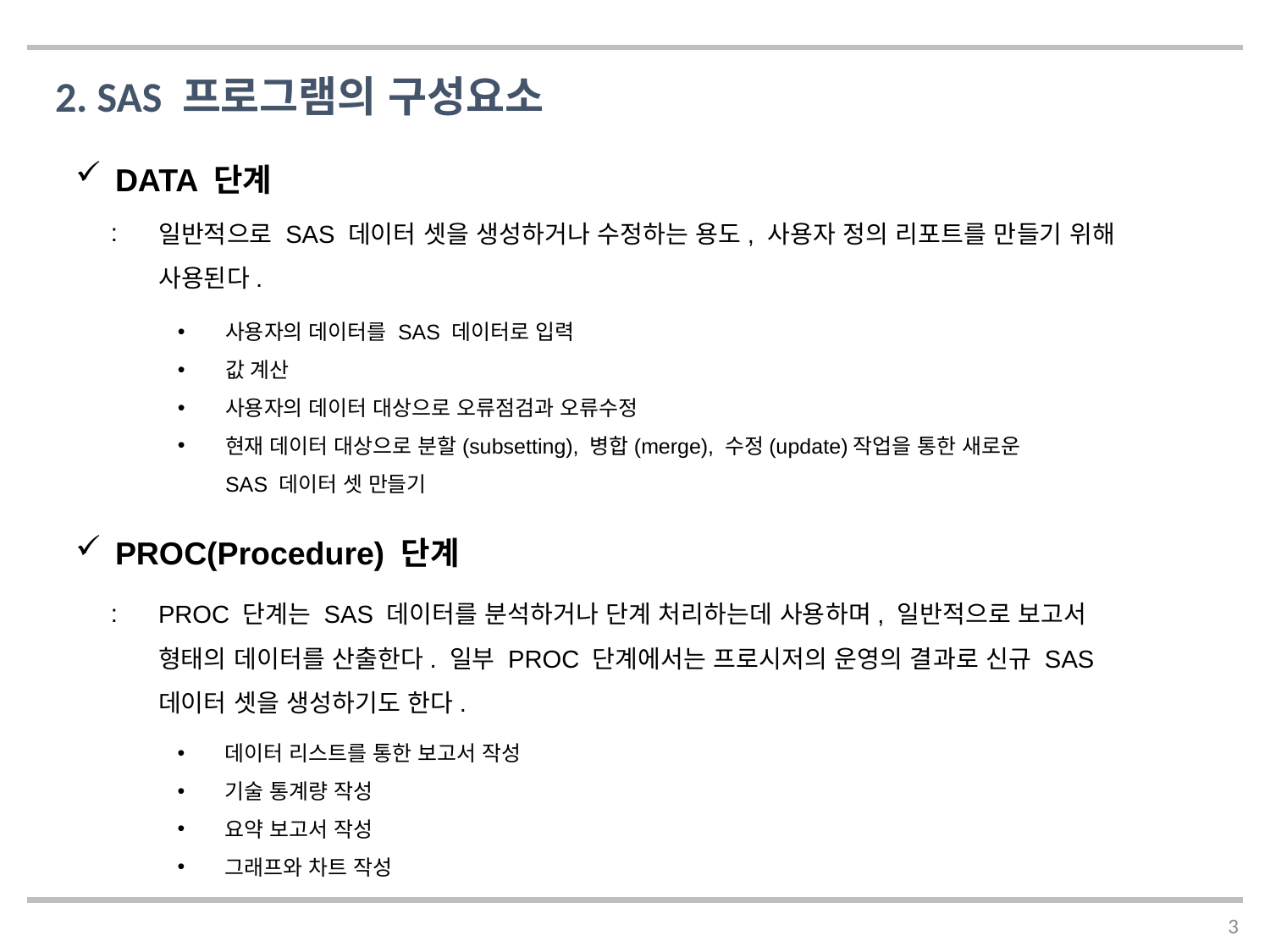

2. SAS 프로그램의 구성요소
DATA 단계
일반적으로 SAS 데이터 셋을 생성하거나 수정하는 용도, 사용자 정의 리포트를 만들기 위해 사용된다.
사용자의 데이터를 SAS 데이터로 입력
값 계산
사용자의 데이터 대상으로 오류점검과 오류수정
현재 데이터 대상으로 분할(subsetting), 병합(merge), 수정(update)작업을 통한 새로운 SAS 데이터 셋 만들기
PROC(Procedure) 단계
PROC 단계는 SAS 데이터를 분석하거나 단계 처리하는데 사용하며, 일반적으로 보고서 형태의 데이터를 산출한다. 일부 PROC 단계에서는 프로시저의 운영의 결과로 신규 SAS 데이터 셋을 생성하기도 한다.
데이터 리스트를 통한 보고서 작성
기술 통계량 작성
요약 보고서 작성
그래프와 차트 작성